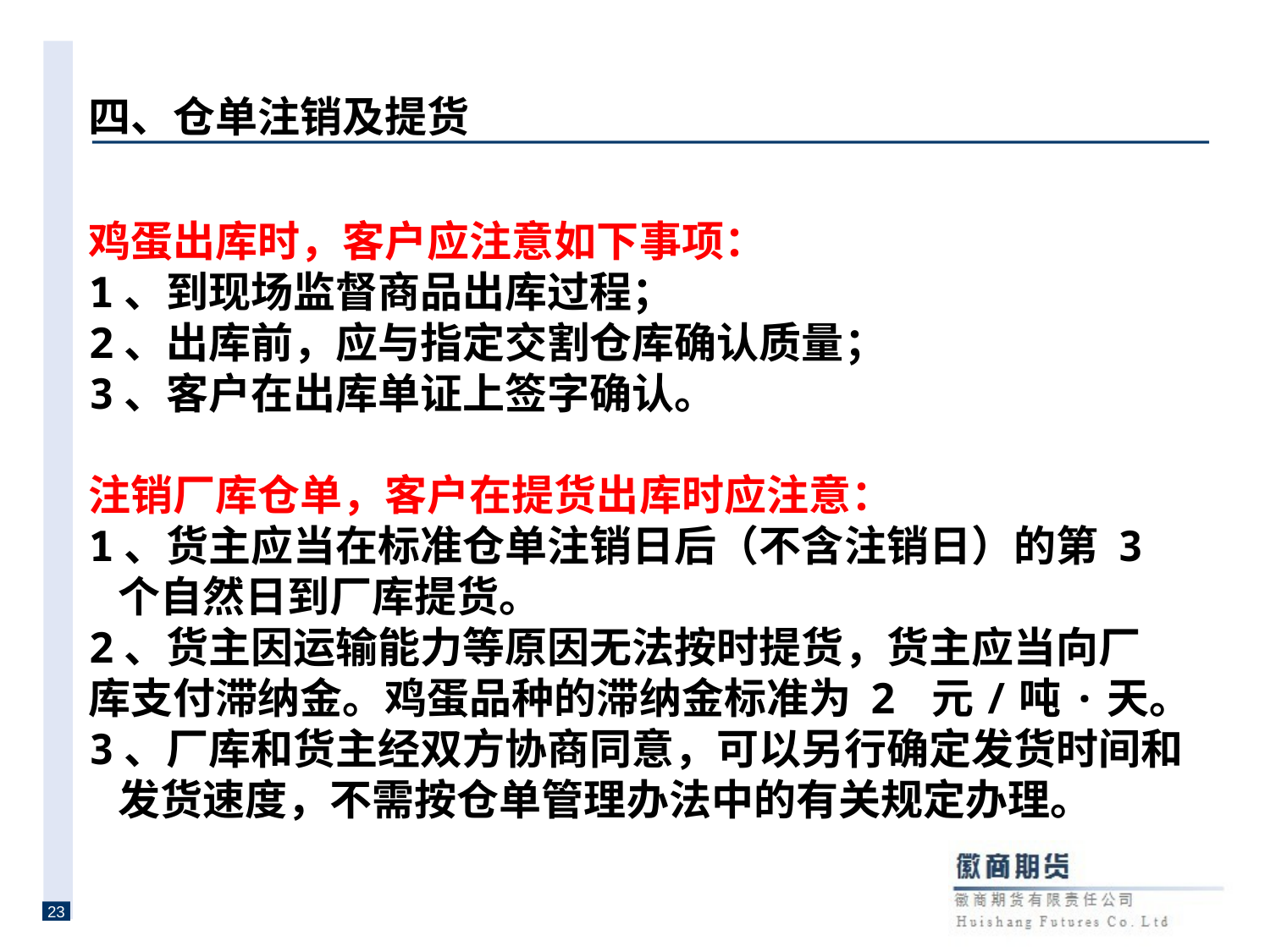

# 二、交割方式 二、交割方式 四、仓单注销及提货
鸡蛋出库时，客户应注意如下事项：
1、到现场监督商品出库过程；
2、出库前，应与指定交割仓库确认质量；
3、客户在出库单证上签字确认。

注销厂库仓单，客户在提货出库时应注意：
1、货主应当在标准仓单注销日后（不含注销日）的第 3 个自然日到厂库提货。
2、货主因运输能力等原因无法按时提货，货主应当向厂
库支付滞纳金。鸡蛋品种的滞纳金标准为 2 元/吨·天。
3、厂库和货主经双方协商同意，可以另行确定发货时间和发货速度，不需按仓单管理办法中的有关规定办理。